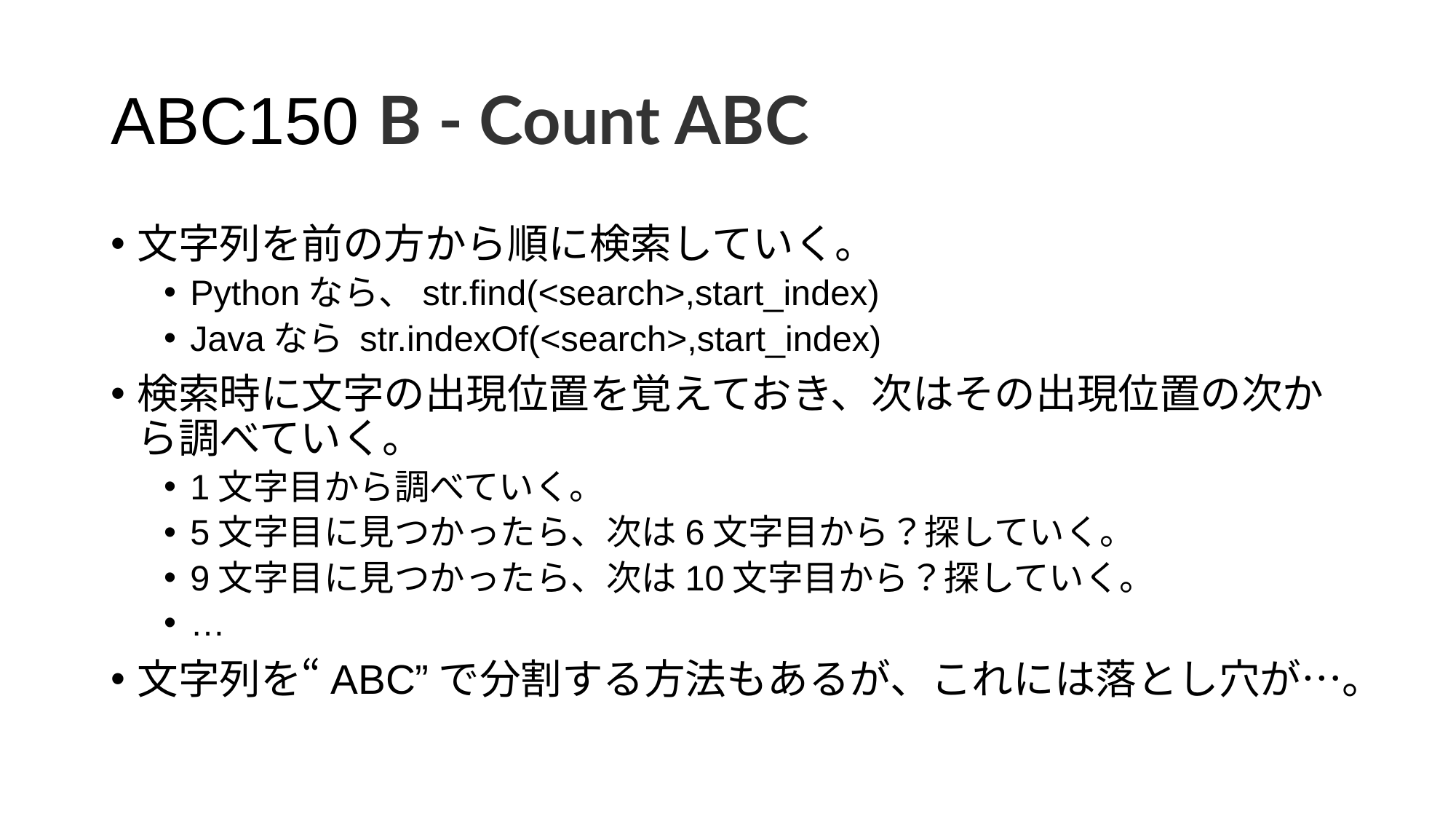

# ABC150 B - Count ABC
文字列を前の方から順に検索していく。
Pythonなら、str.find(<search>,start_index)
Javaなら str.indexOf(<search>,start_index)
検索時に文字の出現位置を覚えておき、次はその出現位置の次から調べていく。
1文字目から調べていく。
5文字目に見つかったら、次は6文字目から？探していく。
9文字目に見つかったら、次は10文字目から？探していく。
…
文字列を“ABC”で分割する方法もあるが、これには落とし穴が…。